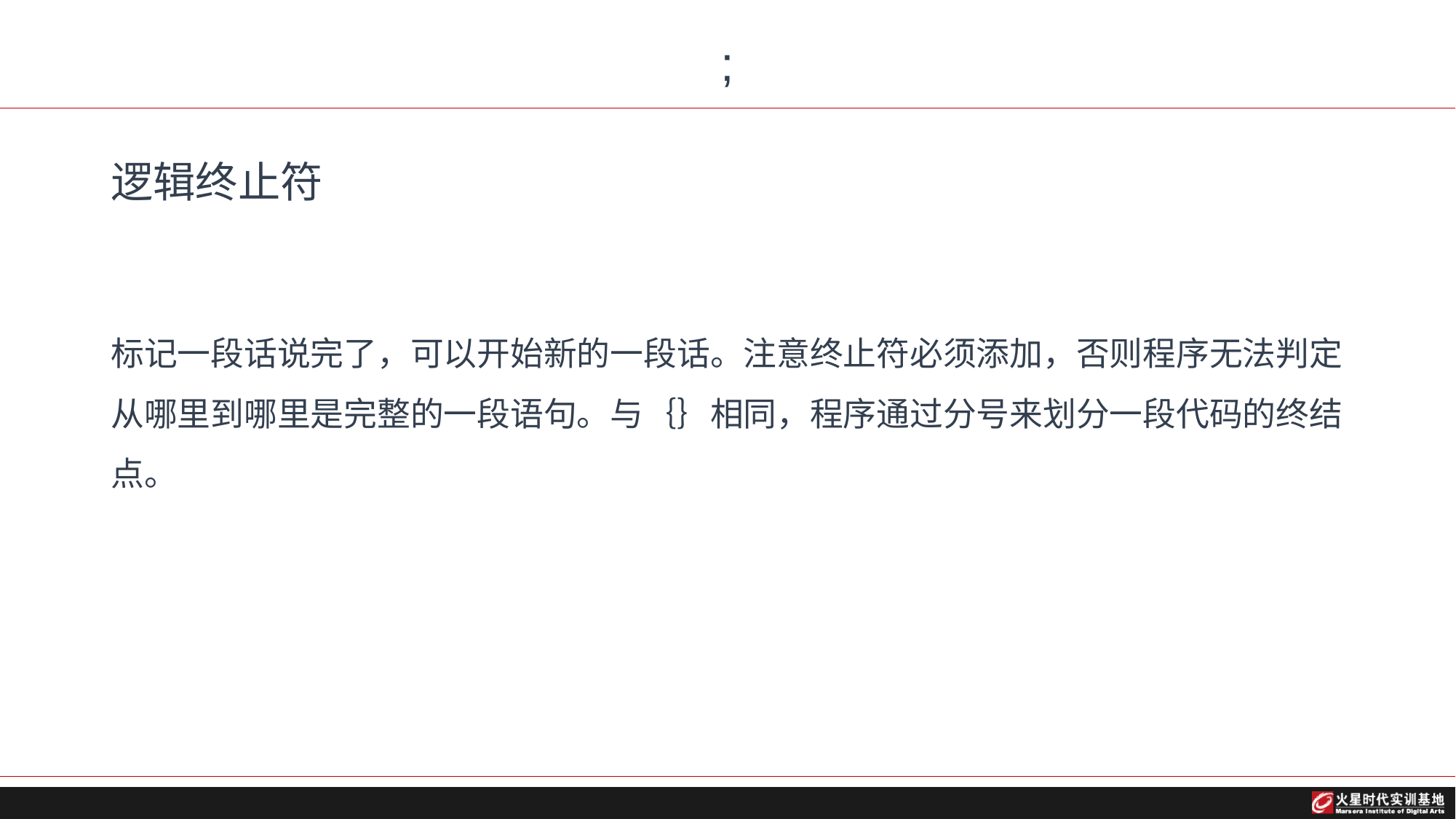

# ;
逻辑终止符

标记一段话说完了，可以开始新的一段话。注意终止符必须添加，否则程序无法判定从哪里到哪里是完整的一段语句。与｛｝相同，程序通过分号来划分一段代码的终结点。